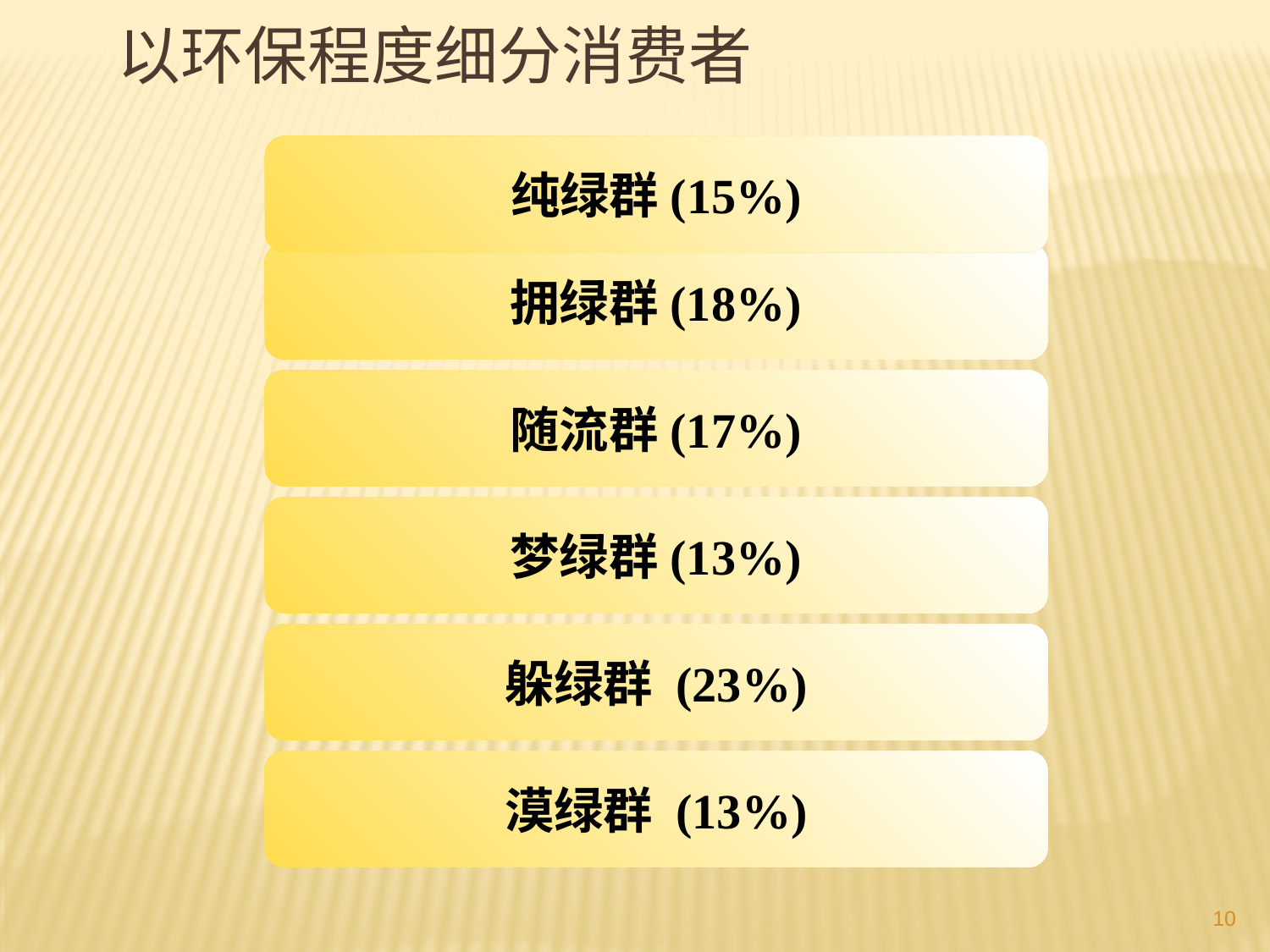

以环保程度细分消费者
纯绿群(15%)
拥绿群(18%)
随流群(17%)
梦绿群(13%)
躲绿群 (23%)
漠绿群 (13%)
10